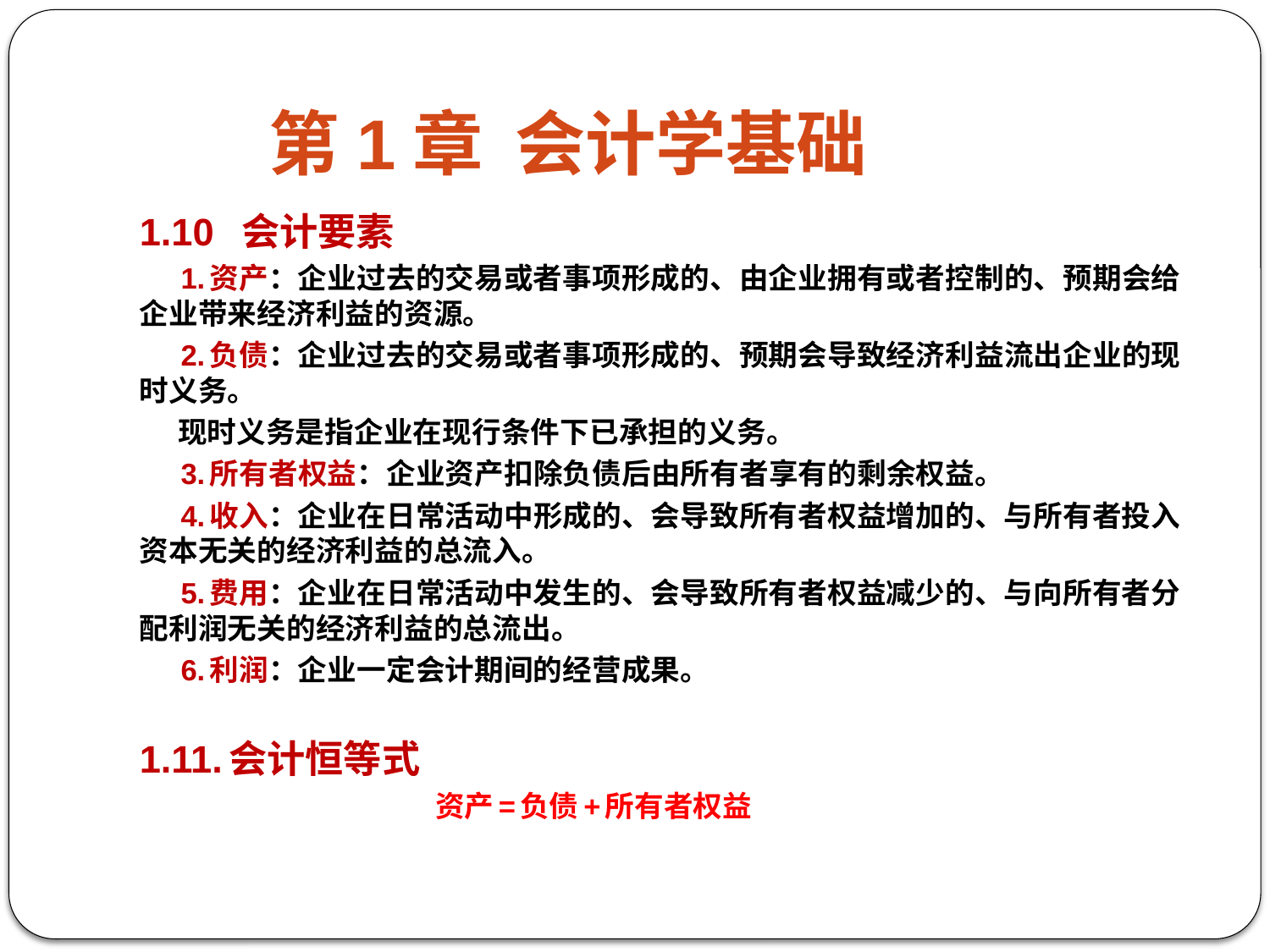

# 第1章  会计学基础
1.10  会计要素
     1.资产：企业过去的交易或者事项形成的、由企业拥有或者控制的、预期会给企业带来经济利益的资源。
     2.负债：企业过去的交易或者事项形成的、预期会导致经济利益流出企业的现时义务。
     现时义务是指企业在现行条件下已承担的义务。
     3.所有者权益：企业资产扣除负债后由所有者享有的剩余权益。
     4.收入：企业在日常活动中形成的、会导致所有者权益增加的、与所有者投入资本无关的经济利益的总流入。
     5.费用：企业在日常活动中发生的、会导致所有者权益减少的、与向所有者分配利润无关的经济利益的总流出。
     6.利润：企业一定会计期间的经营成果。

1.11.会计恒等式
                                           资产=负债+所有者权益